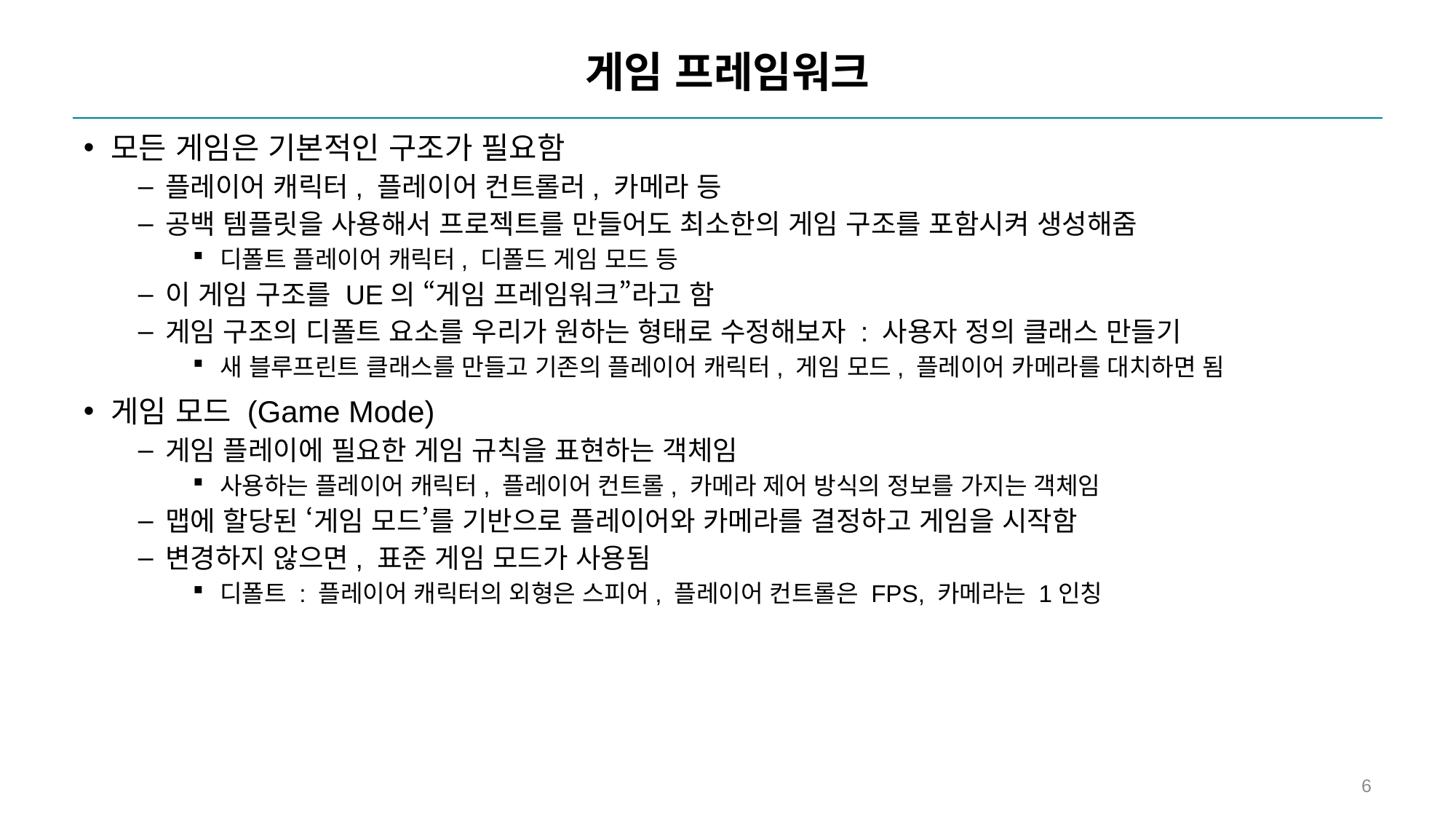

# 게임 프레임워크
모든 게임은 기본적인 구조가 필요함
플레이어 캐릭터, 플레이어 컨트롤러, 카메라 등
공백 템플릿을 사용해서 프로젝트를 만들어도 최소한의 게임 구조를 포함시켜 생성해줌
디폴트 플레이어 캐릭터, 디폴드 게임 모드 등
이 게임 구조를 UE의 “게임 프레임워크”라고 함
게임 구조의 디폴트 요소를 우리가 원하는 형태로 수정해보자 : 사용자 정의 클래스 만들기
새 블루프린트 클래스를 만들고 기존의 플레이어 캐릭터, 게임 모드, 플레이어 카메라를 대치하면 됨
게임 모드 (Game Mode)
게임 플레이에 필요한 게임 규칙을 표현하는 객체임
사용하는 플레이어 캐릭터, 플레이어 컨트롤, 카메라 제어 방식의 정보를 가지는 객체임
맵에 할당된 ‘게임 모드’를 기반으로 플레이어와 카메라를 결정하고 게임을 시작함
변경하지 않으면, 표준 게임 모드가 사용됨
디폴트 : 플레이어 캐릭터의 외형은 스피어, 플레이어 컨트롤은 FPS, 카메라는 1인칭

6